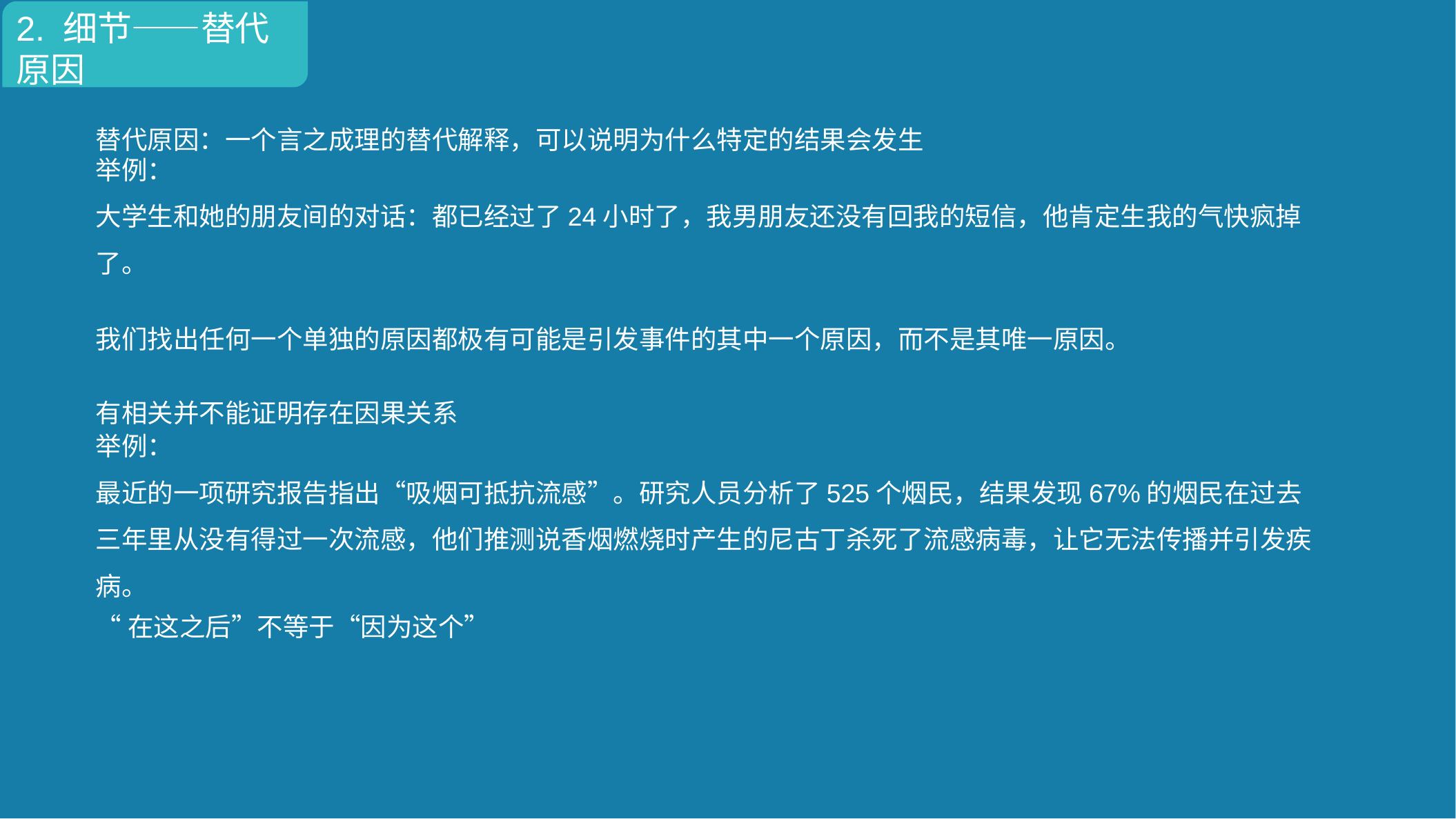

2. 细节——替代原因
替代原因：一个言之成理的替代解释，可以说明为什么特定的结果会发生
举例：
大学生和她的朋友间的对话：都已经过了24小时了，我男朋友还没有回我的短信，他肯定生我的气快疯掉了。
我们找出任何一个单独的原因都极有可能是引发事件的其中一个原因，而不是其唯一原因。
有相关并不能证明存在因果关系
举例：
最近的一项研究报告指出“吸烟可抵抗流感”。研究人员分析了525个烟民，结果发现67%的烟民在过去三年里从没有得过一次流感，他们推测说香烟燃烧时产生的尼古丁杀死了流感病毒，让它无法传播并引发疾病。
“在这之后”不等于“因为这个”